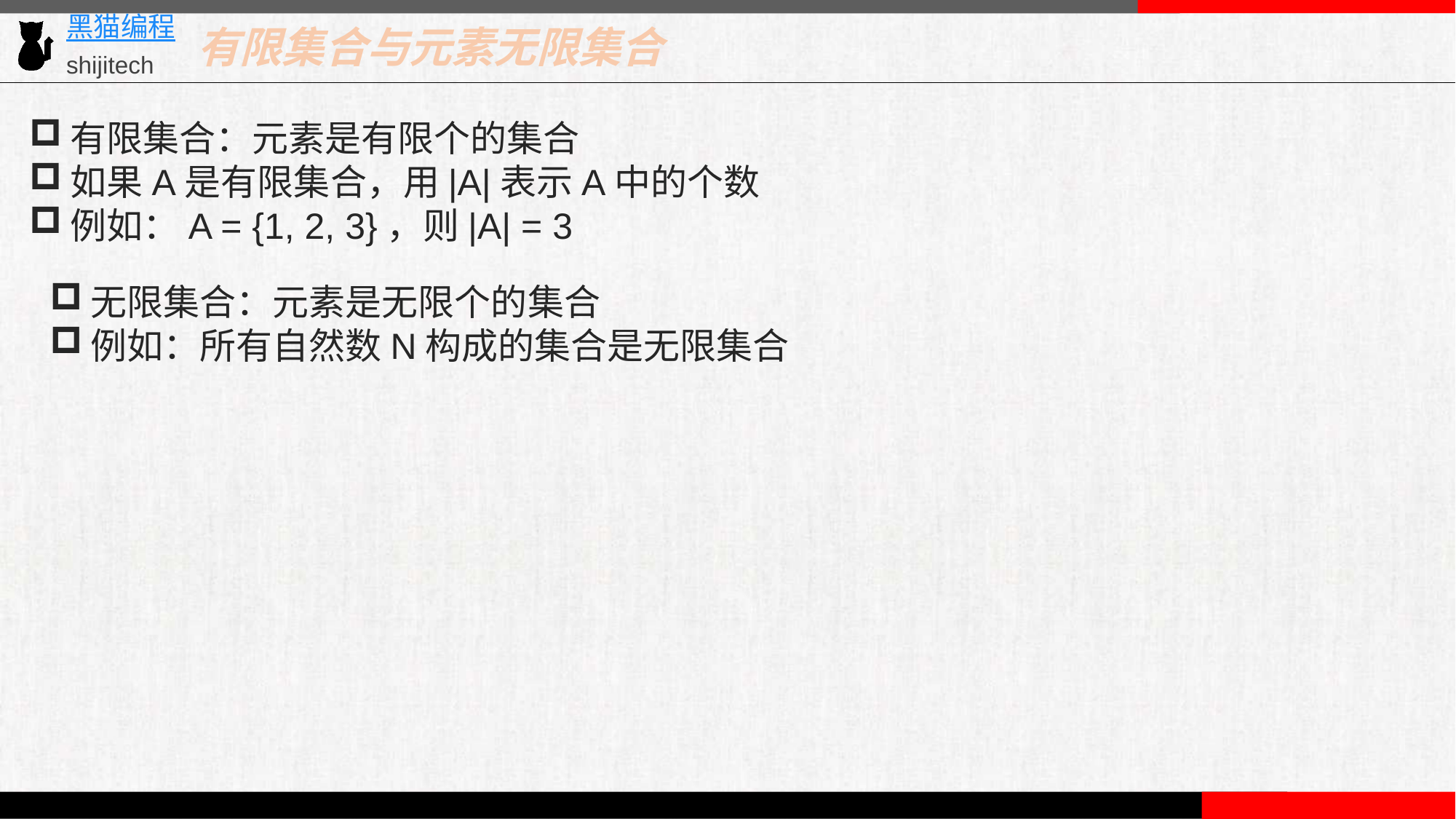

有限集合与元素无限集合
有限集合：元素是有限个的集合
如果A是有限集合，用|A|表示A中的个数
例如：A = {1, 2, 3}，则|A| = 3
无限集合：元素是无限个的集合
例如：所有自然数N构成的集合是无限集合